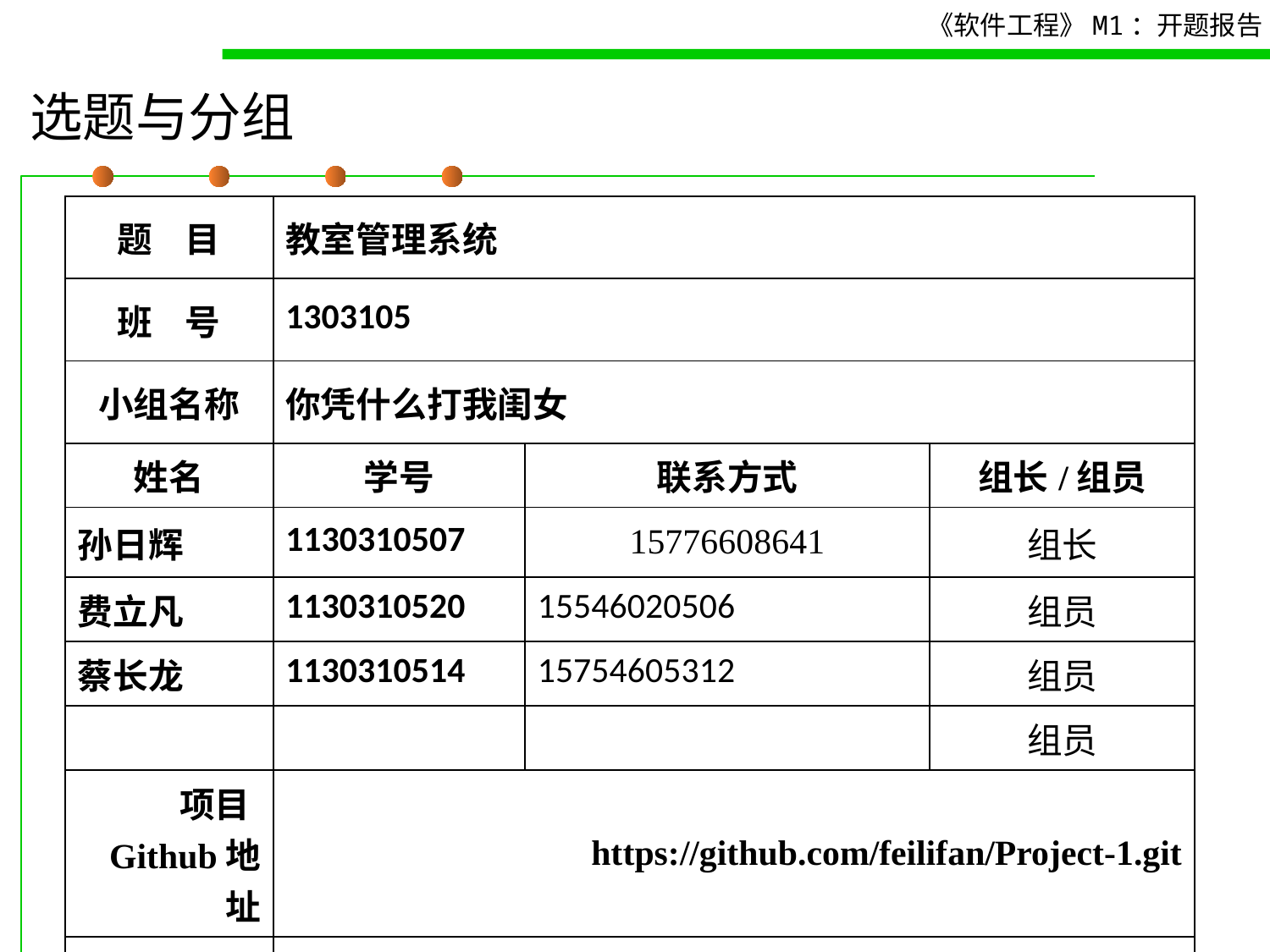

# 选题与分组
| 题 目 | 教室管理系统 |  |  |
| --- | --- | --- | --- |
| 班 号 | 1303105 |  |  |
| 小组名称 | 你凭什么打我闺女 |  |  |
| 姓名 | 学号 | 联系方式 | 组长/组员 |
| 孙日辉 | 1130310507 | 15776608641 | 组长 |
| 费立凡 | 1130310520 | 15546020506 | 组员 |
| 蔡长龙 | 1130310514 | 15754605312 | 组员 |
|  |  |  | 组员 |
| 项目Github地址 | https://github.com/feilifan/Project-1.git |  |  |
| 指导教师 | 刘铭 |  |  |